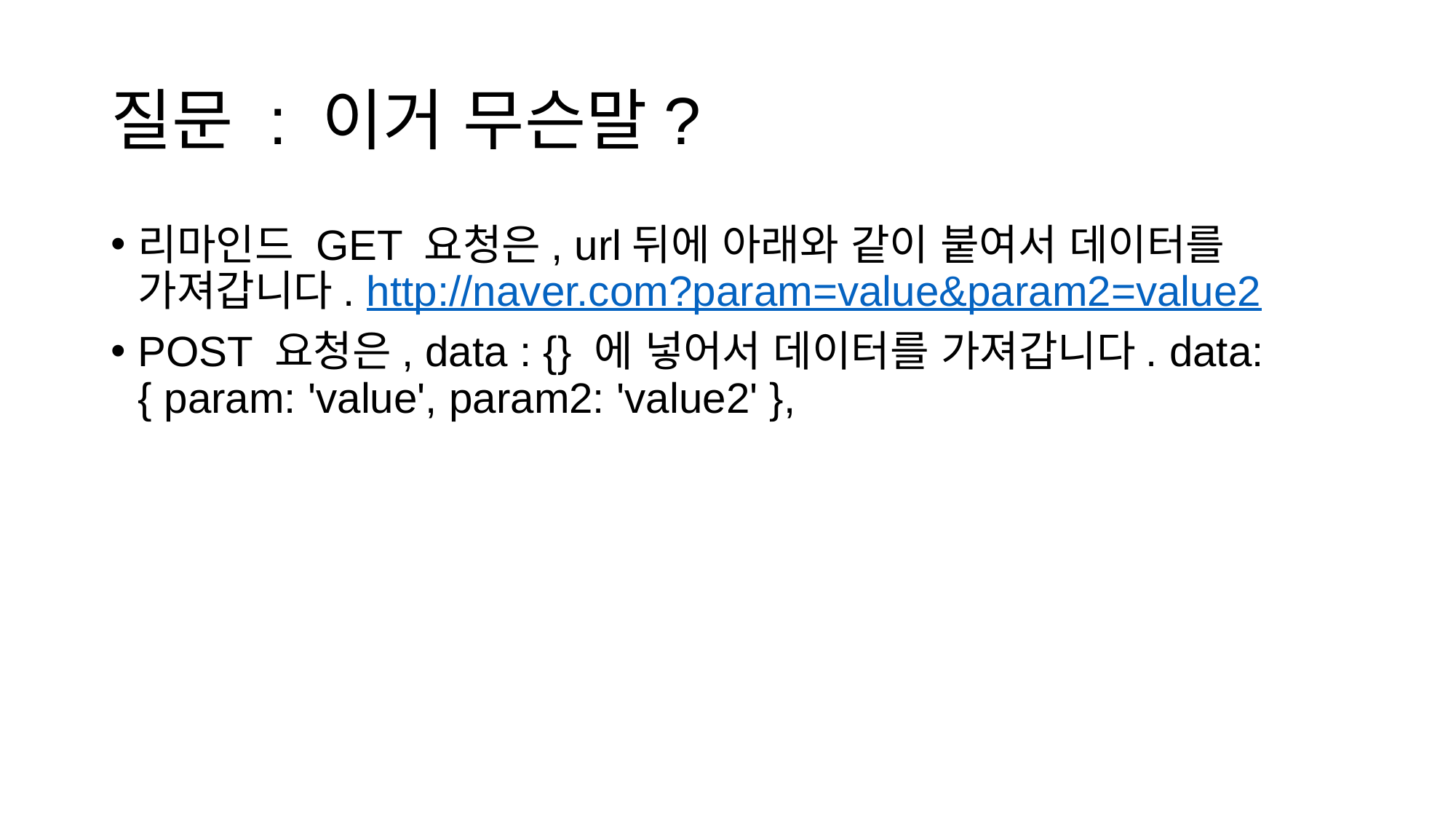

# 질문 : 이거 무슨말?
리마인드 GET 요청은, url뒤에 아래와 같이 붙여서 데이터를 가져갑니다. http://naver.com?param=value&param2=value2
POST 요청은, data : {} 에 넣어서 데이터를 가져갑니다. data: { param: 'value', param2: 'value2' },